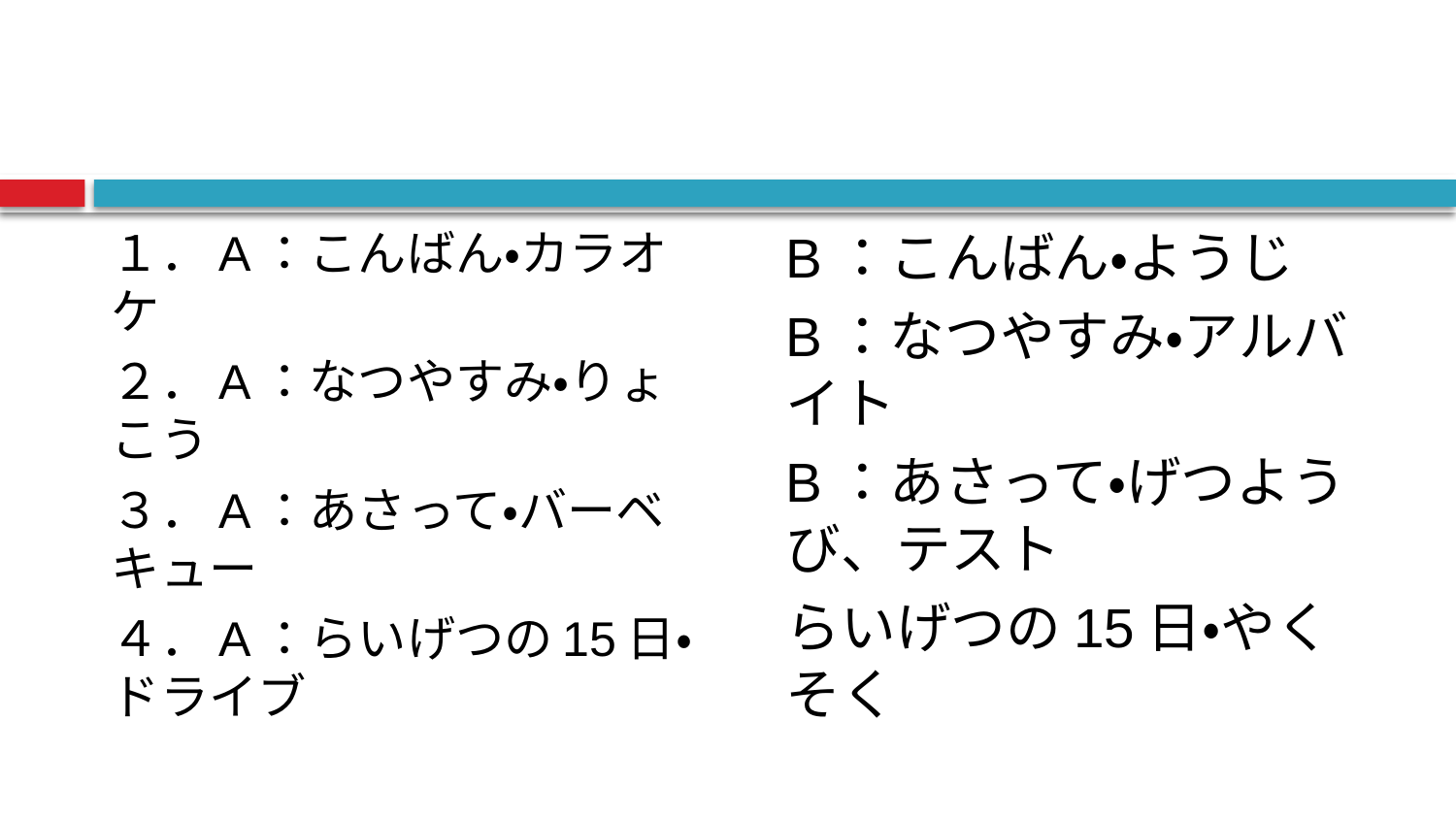

#
B：こんばん・ようじ
B：なつやすみ・アルバイト
B：あさって・げつようび、テスト
らいげつの15日・やくそく
１．A：こんばん・カラオケ
２．A：なつやすみ・りょこう
３．A：あさって・バーベキュー
４．A：らいげつの15日・ドライブ